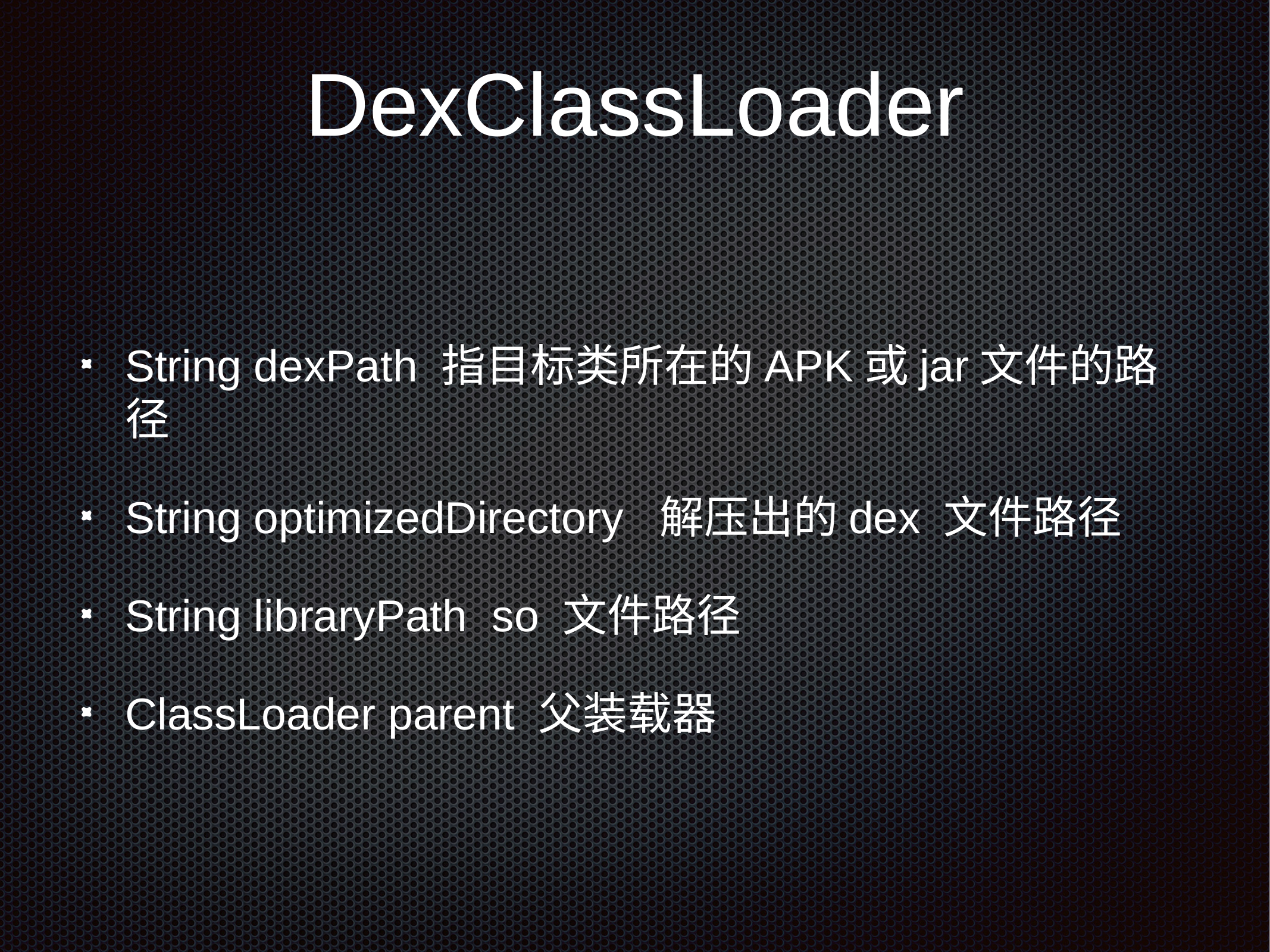

DexClassLoader
String dexPath 指目标类所在的APK或jar文件的路径
String optimizedDirectory  解压出的dex 文件路径
String libraryPath  so 文件路径
ClassLoader parent 父装载器
8